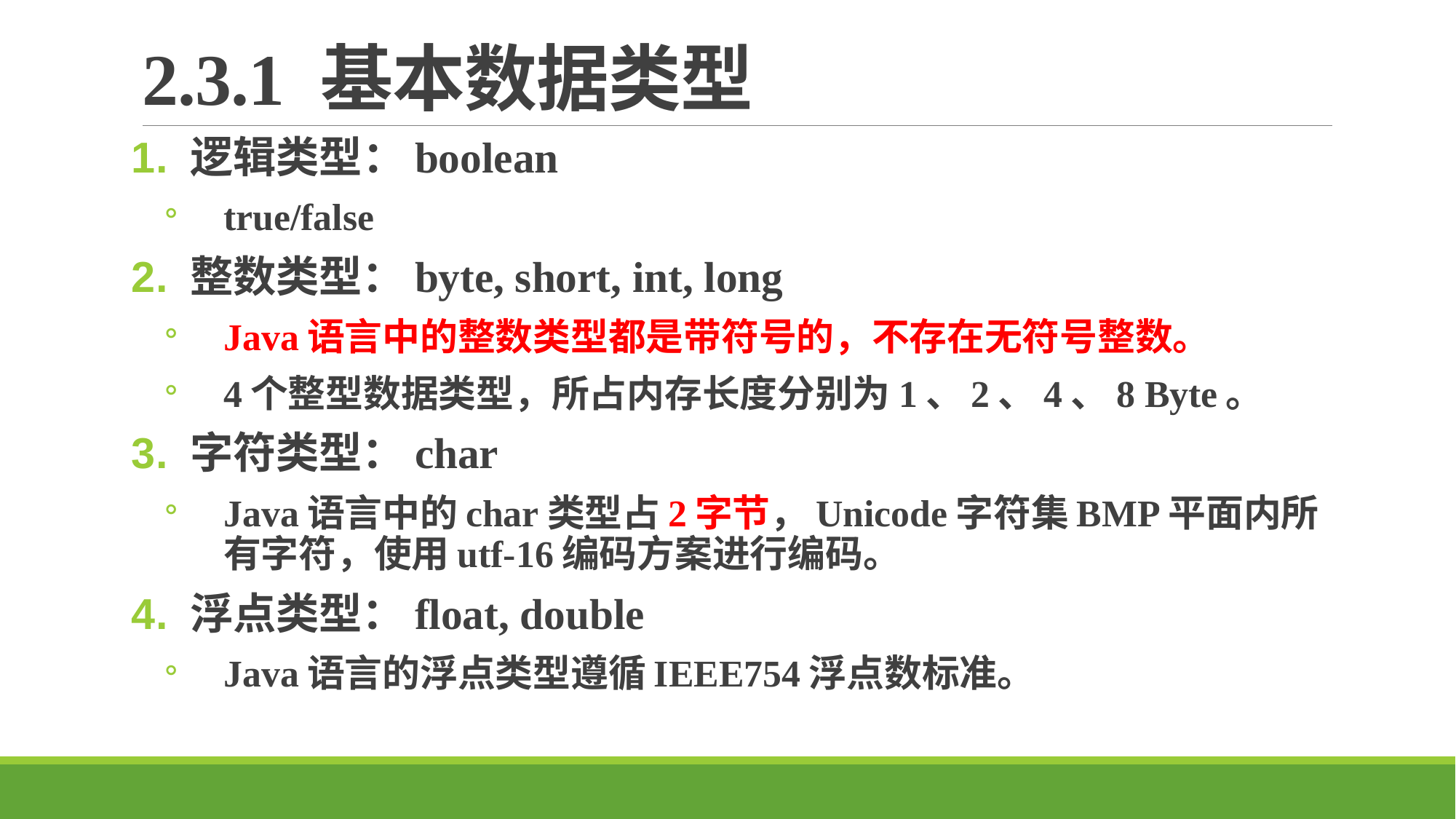

# 2.3.1 基本数据类型
逻辑类型：boolean
true/false
整数类型：byte, short, int, long
Java语言中的整数类型都是带符号的，不存在无符号整数。
4个整型数据类型，所占内存长度分别为1、2、4、8 Byte。
字符类型：char
Java语言中的char类型占2字节，Unicode字符集BMP平面内所有字符，使用utf-16编码方案进行编码。
浮点类型：float, double
Java语言的浮点类型遵循IEEE754浮点数标准。